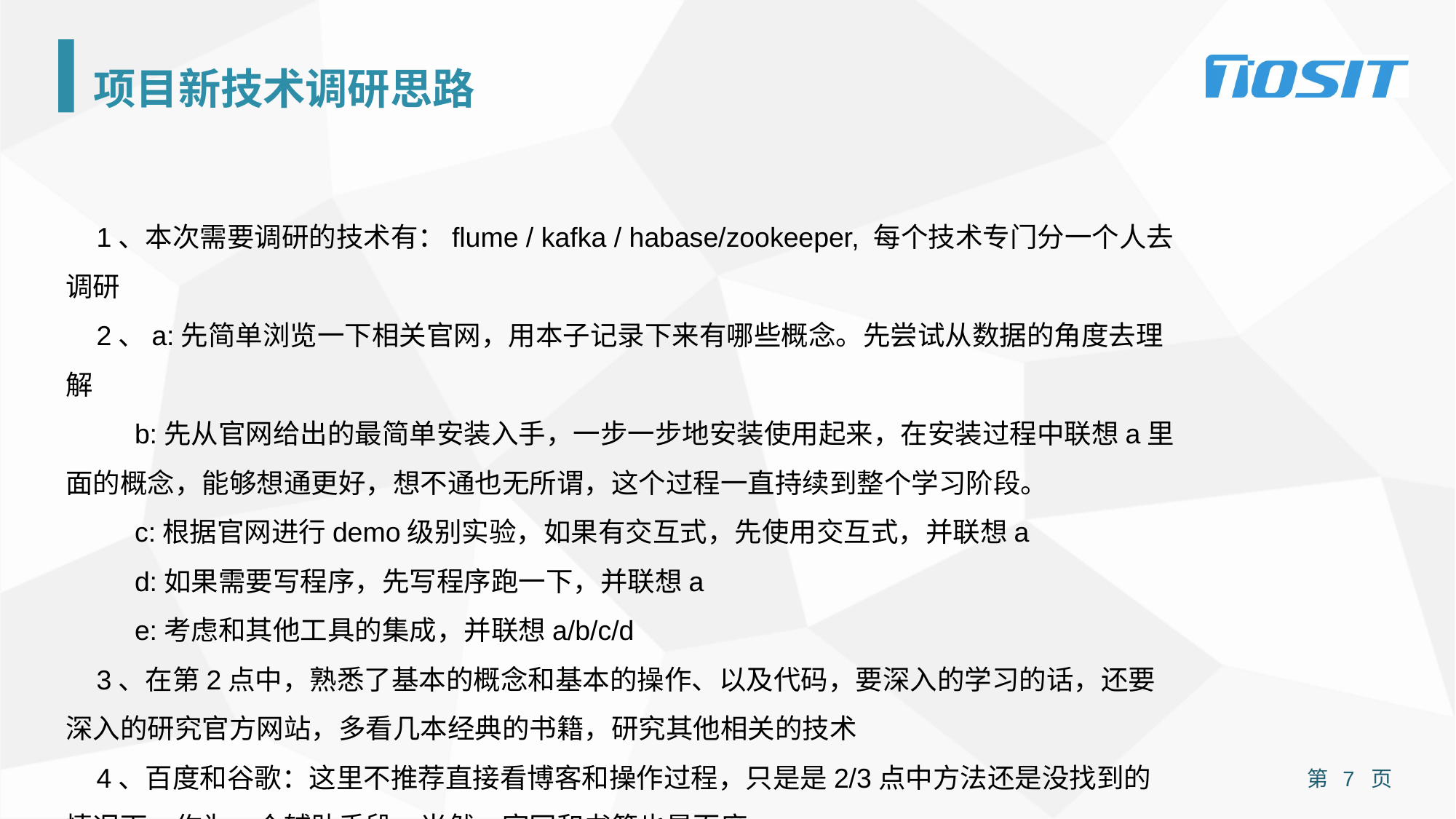

项目新技术调研思路
    1、本次需要调研的技术有：flume / kafka / habase/zookeeper, 每个技术专门分一个人去调研
    2、a:先简单浏览一下相关官网，用本子记录下来有哪些概念。先尝试从数据的角度去理解
         b:先从官网给出的最简单安装入手，一步一步地安装使用起来，在安装过程中联想a里面的概念，能够想通更好，想不通也无所谓，这个过程一直持续到整个学习阶段。
         c:根据官网进行demo级别实验，如果有交互式，先使用交互式，并联想a
         d:如果需要写程序，先写程序跑一下，并联想a
         e:考虑和其他工具的集成，并联想a/b/c/d
    3、在第2点中，熟悉了基本的概念和基本的操作、以及代码，要深入的学习的话，还要深入的研究官方网站，多看几本经典的书籍，研究其他相关的技术
    4、百度和谷歌：这里不推荐直接看博客和操作过程，只是是2/3点中方法还是没找到的情况下，作为一个辅助手段。当然，官网和书籍也是百度